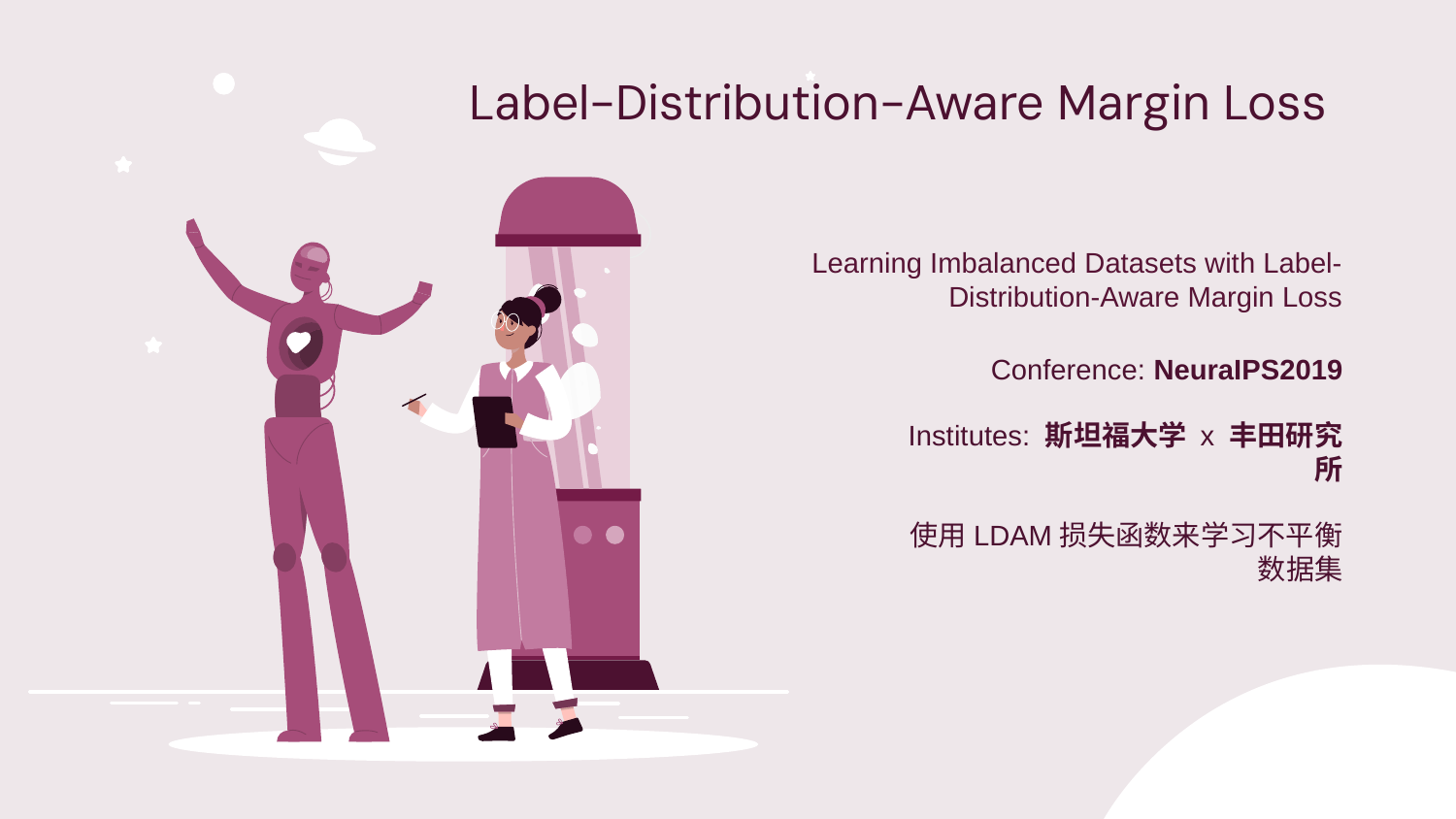

# Label-Distribution-Aware Margin Loss

Learning Imbalanced Datasets with Label-Distribution-Aware Margin Loss

Conference: NeuraIPS2019
Institutes: 斯坦福大学 x 丰田研究所
使用LDAM损失函数来学习不平衡数据集